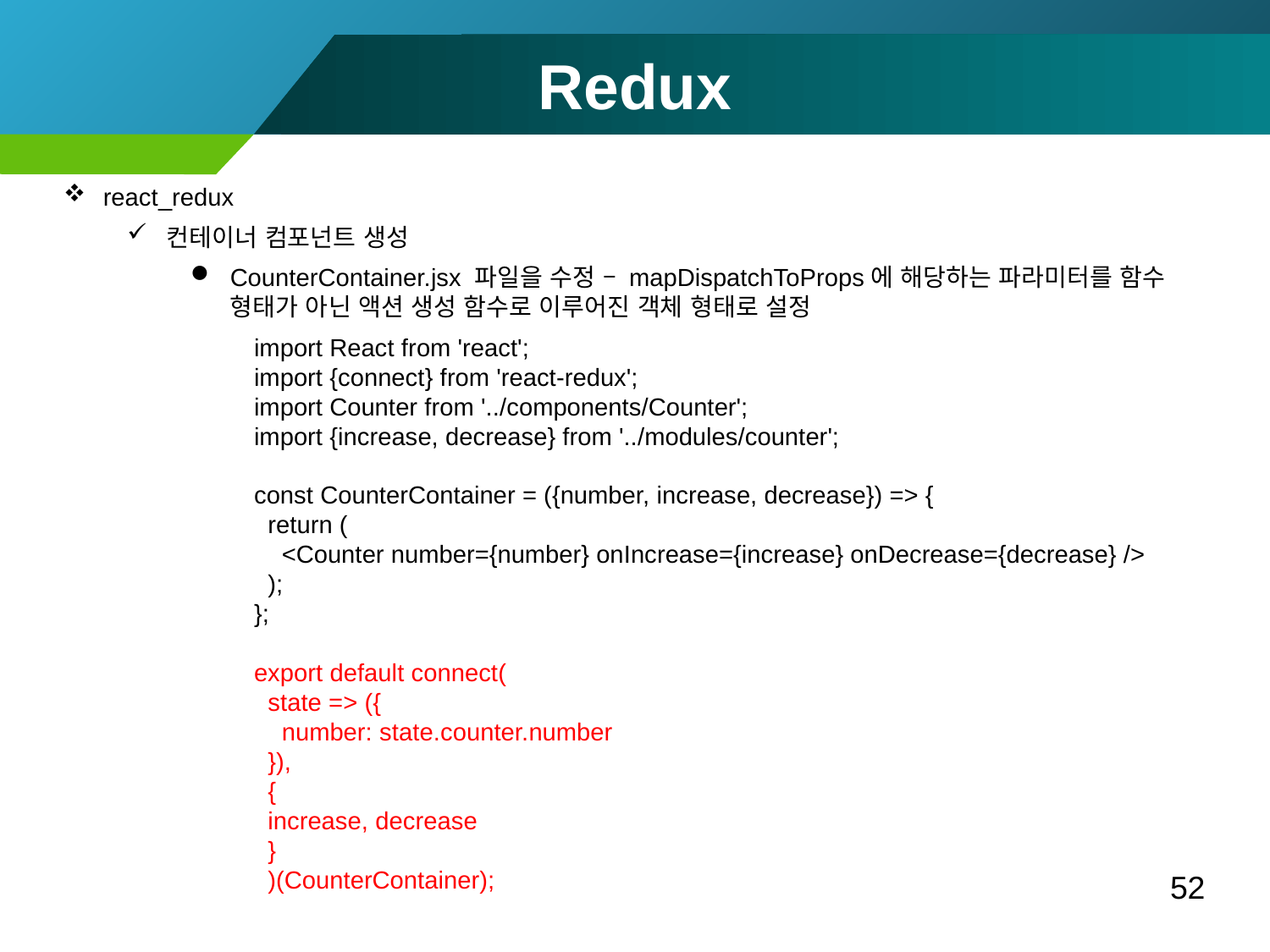

Redux
react_redux
컨테이너 컴포넌트 생성
CounterContainer.jsx 파일을 수정 – mapDispatchToProps에 해당하는 파라미터를 함수 형태가 아닌 액션 생성 함수로 이루어진 객체 형태로 설정
import React from 'react';
import {connect} from 'react-redux';
import Counter from '../components/Counter';
import {increase, decrease} from '../modules/counter';

const CounterContainer = ({number, increase, decrease}) => {
  return (
    <Counter number={number} onIncrease={increase} onDecrease={decrease} />
  );
};

export default connect(
  state => ({
    number: state.counter.number
  }),
  {
  increase, decrease
  }
  )(CounterContainer);

52